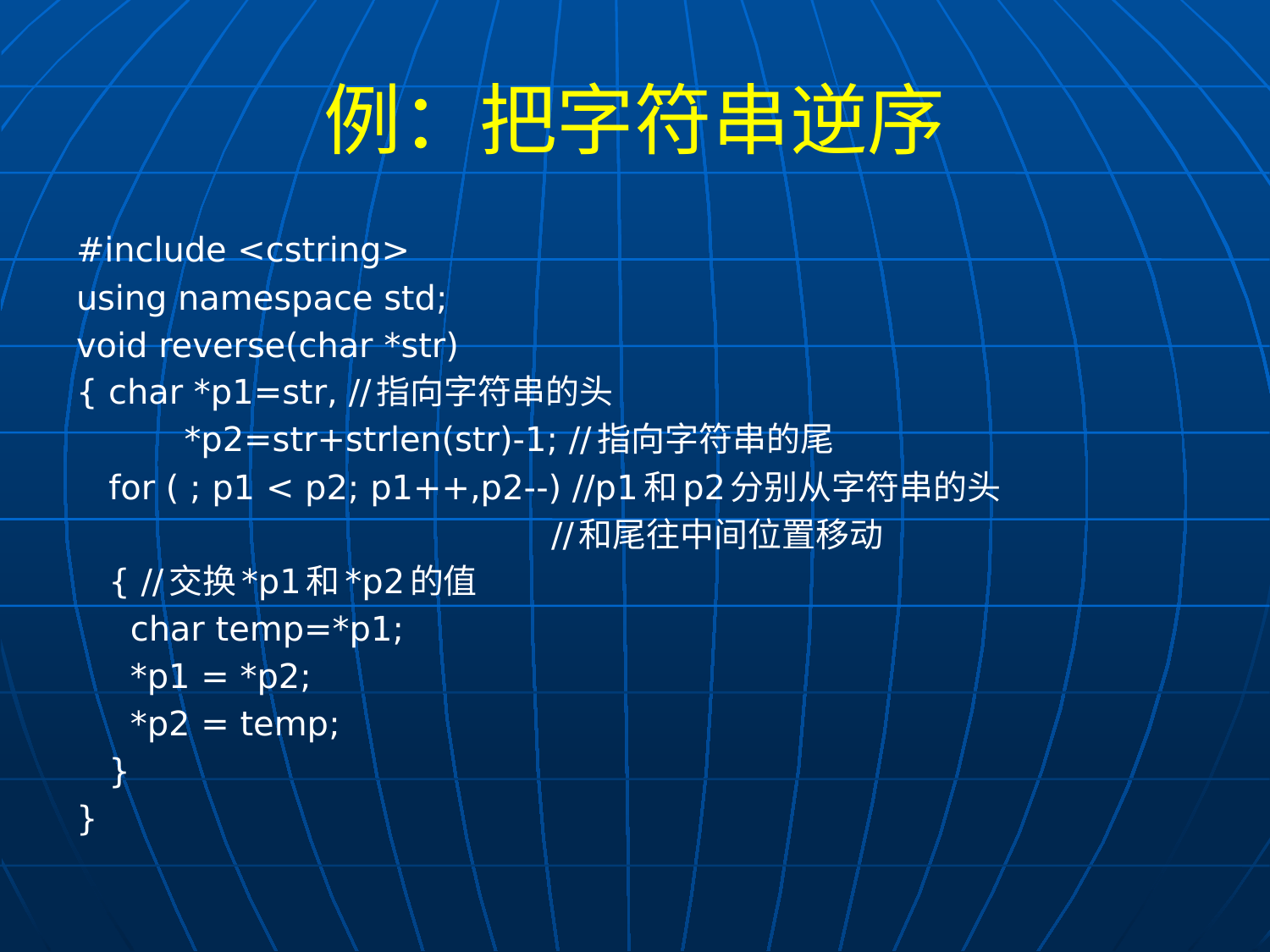

# 例：把字符串逆序
#include <cstring>
using namespace std;
void reverse(char *str)
{ char *p1=str, //指向字符串的头
          *p2=str+strlen(str)-1; //指向字符串的尾
   for ( ; p1 < p2; p1++,p2--) //p1和p2分别从字符串的头
                                            //和尾往中间位置移动
   { //交换*p1和*p2的值
     char temp=*p1;
     *p1 = *p2;
     *p2 = temp;
   }
}